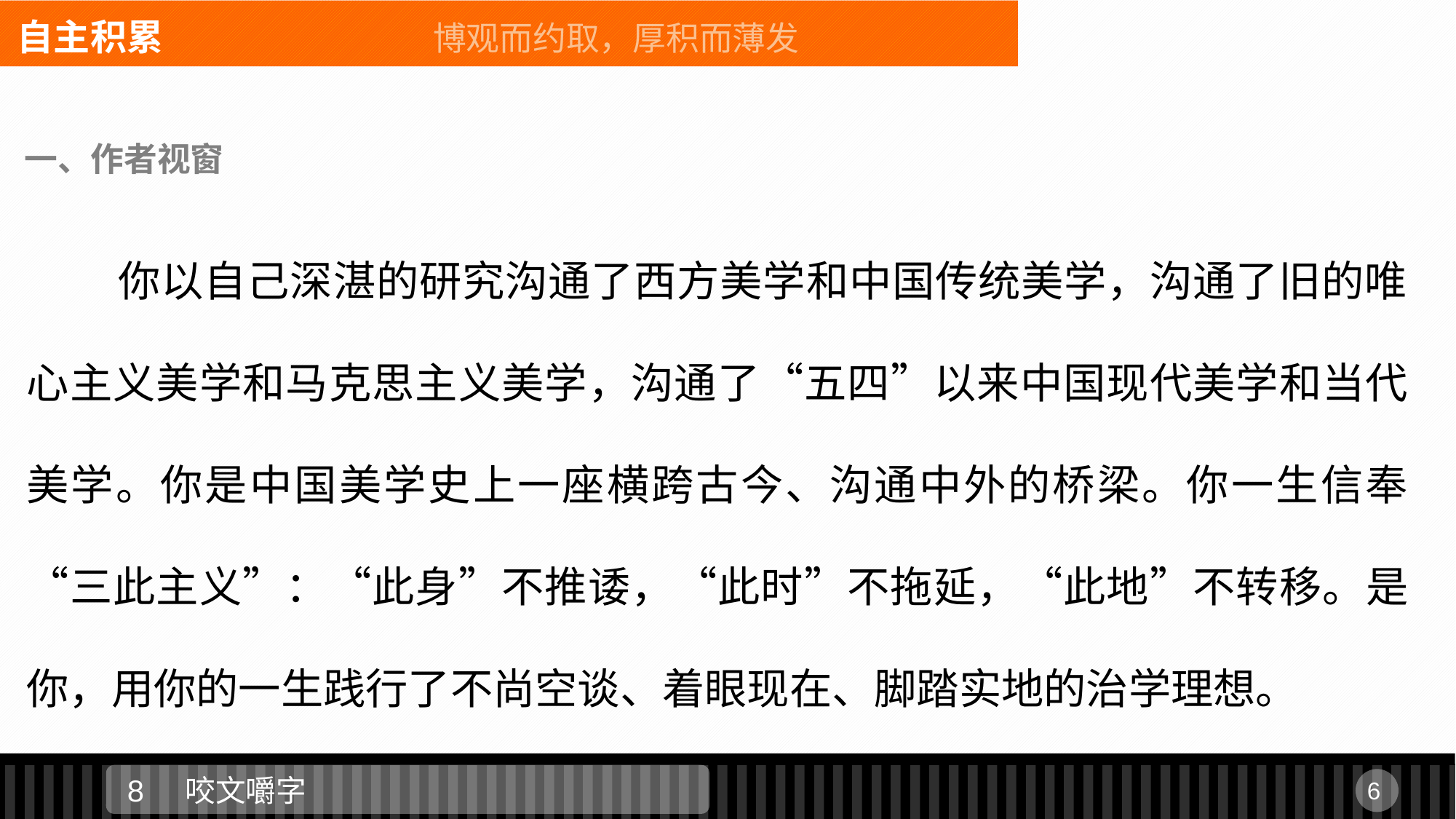

自主积累                                 博观而约取，厚积而薄发
一、作者视窗
        你以自己深湛的研究沟通了西方美学和中国传统美学，沟通了旧的唯心主义美学和马克思主义美学，沟通了“五四”以来中国现代美学和当代美学。你是中国美学史上一座横跨古今、沟通中外的桥梁。你一生信奉“三此主义”：“此身”不推诿，“此时”不拖延，“此地”不转移。是你，用你的一生践行了不尚空谈、着眼现在、脚踏实地的治学理想。